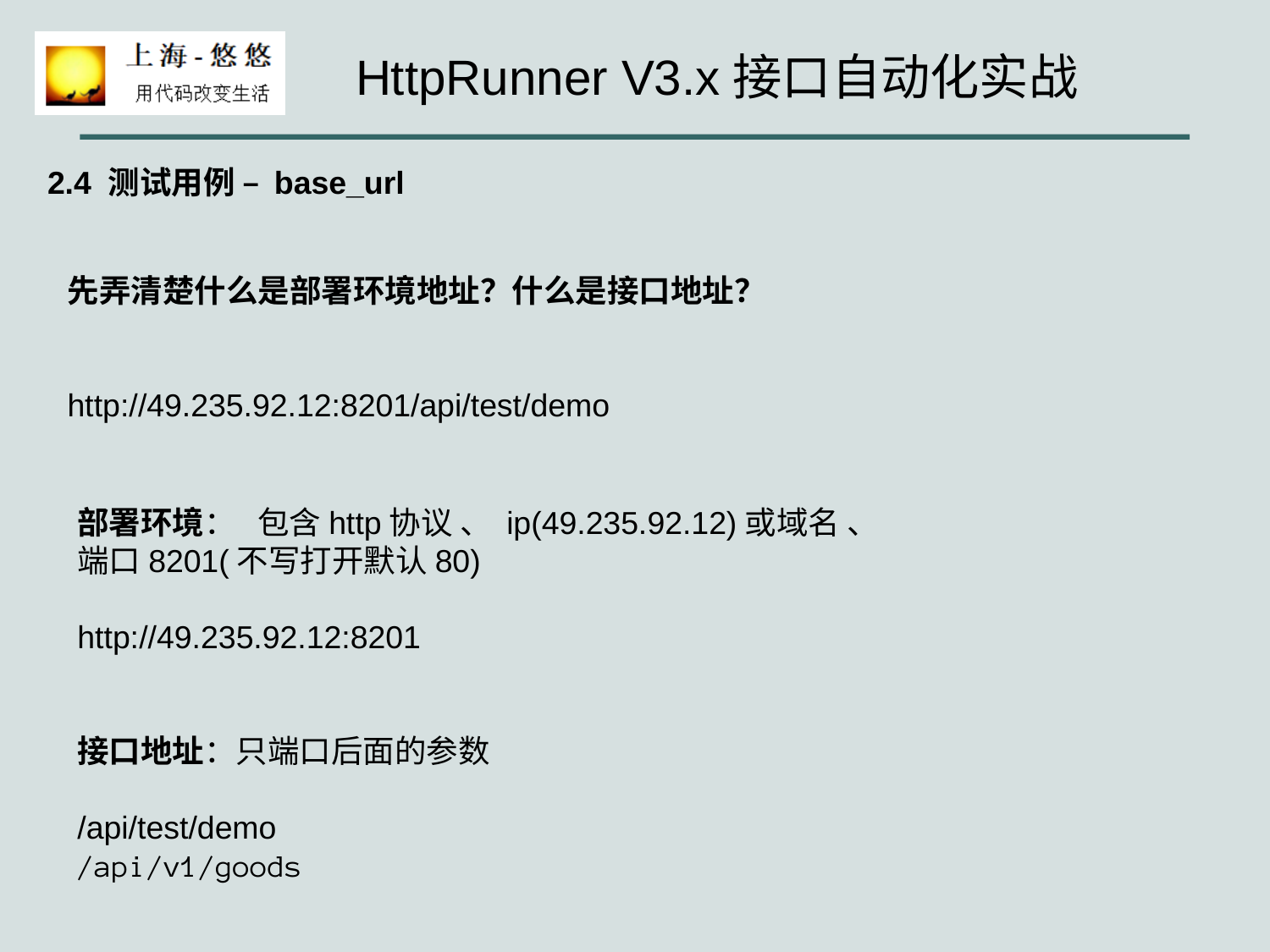

2.4 测试用例 – base_url
先弄清楚什么是部署环境地址？什么是接口地址？

http://49.235.92.12:8201/api/test/demo
部署环境：   包含http协议 、 ip(49.235.92.12)或域名 、
端口8201(不写打开默认80)

http://49.235.92.12:8201

接口地址：只端口后面的参数

/api/test/demo
/api/v1/goods